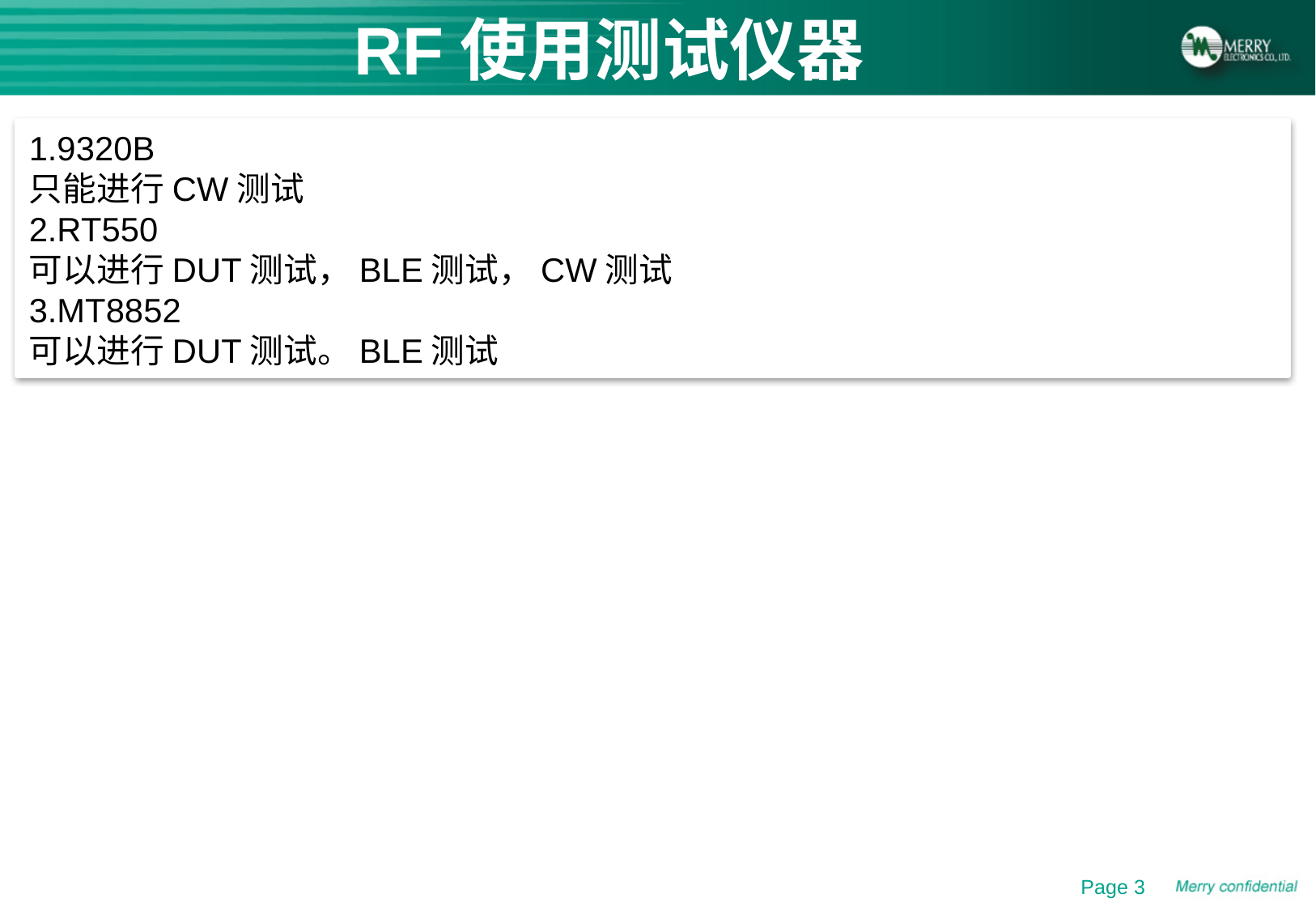

# RF使用测试仪器
1.9320B
只能进行CW测试
2.RT550
可以进行DUT测试，BLE测试，CW测试
3.MT8852
可以进行DUT测试。BLE测试